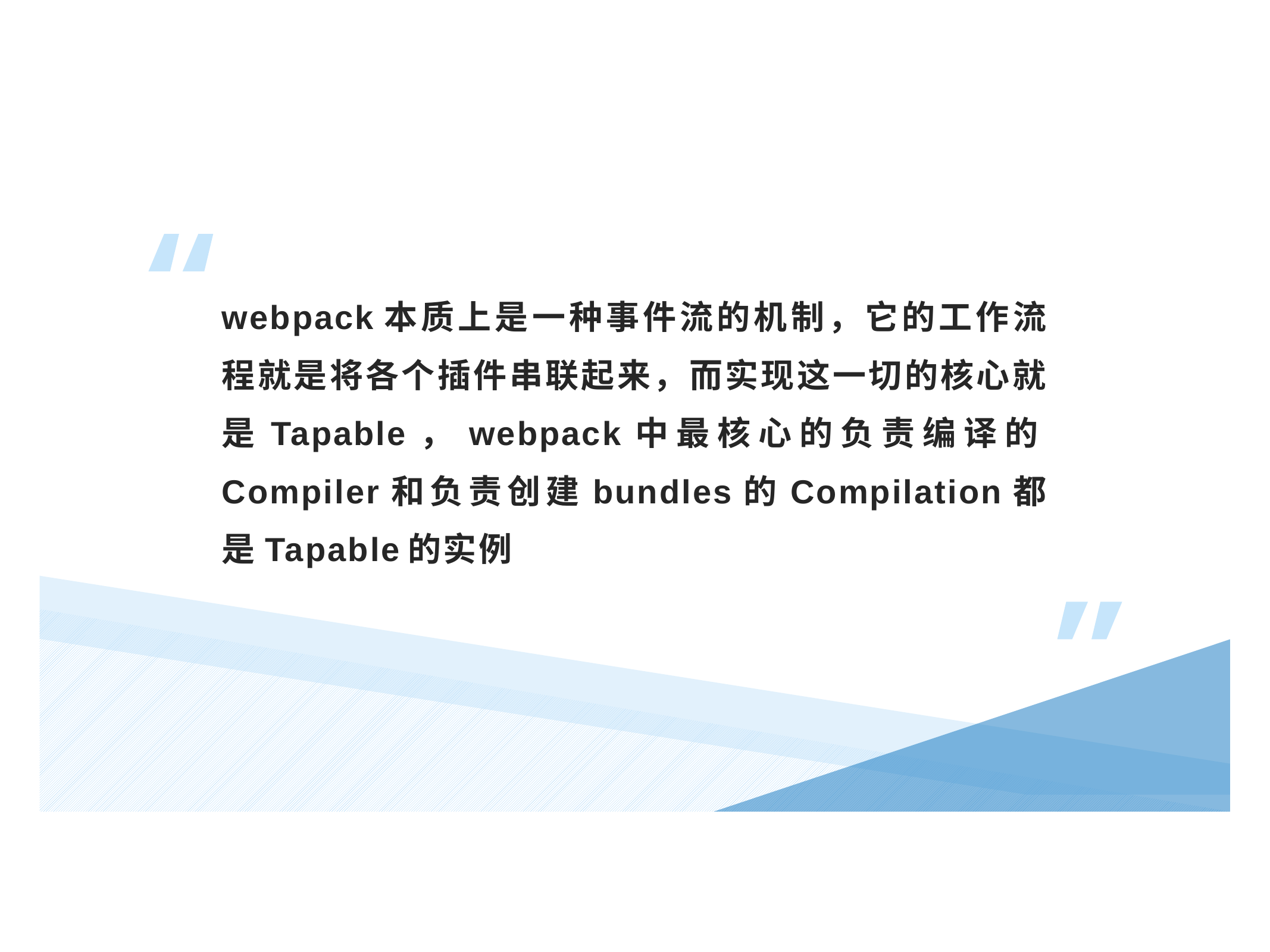

webpack本质上是一种事件流的机制，它的工作流程就是将各个插件串联起来，而实现这一切的核心就是Tapable，webpack中最核心的负责编译的Compiler和负责创建bundles的Compilation都是Tapable的实例